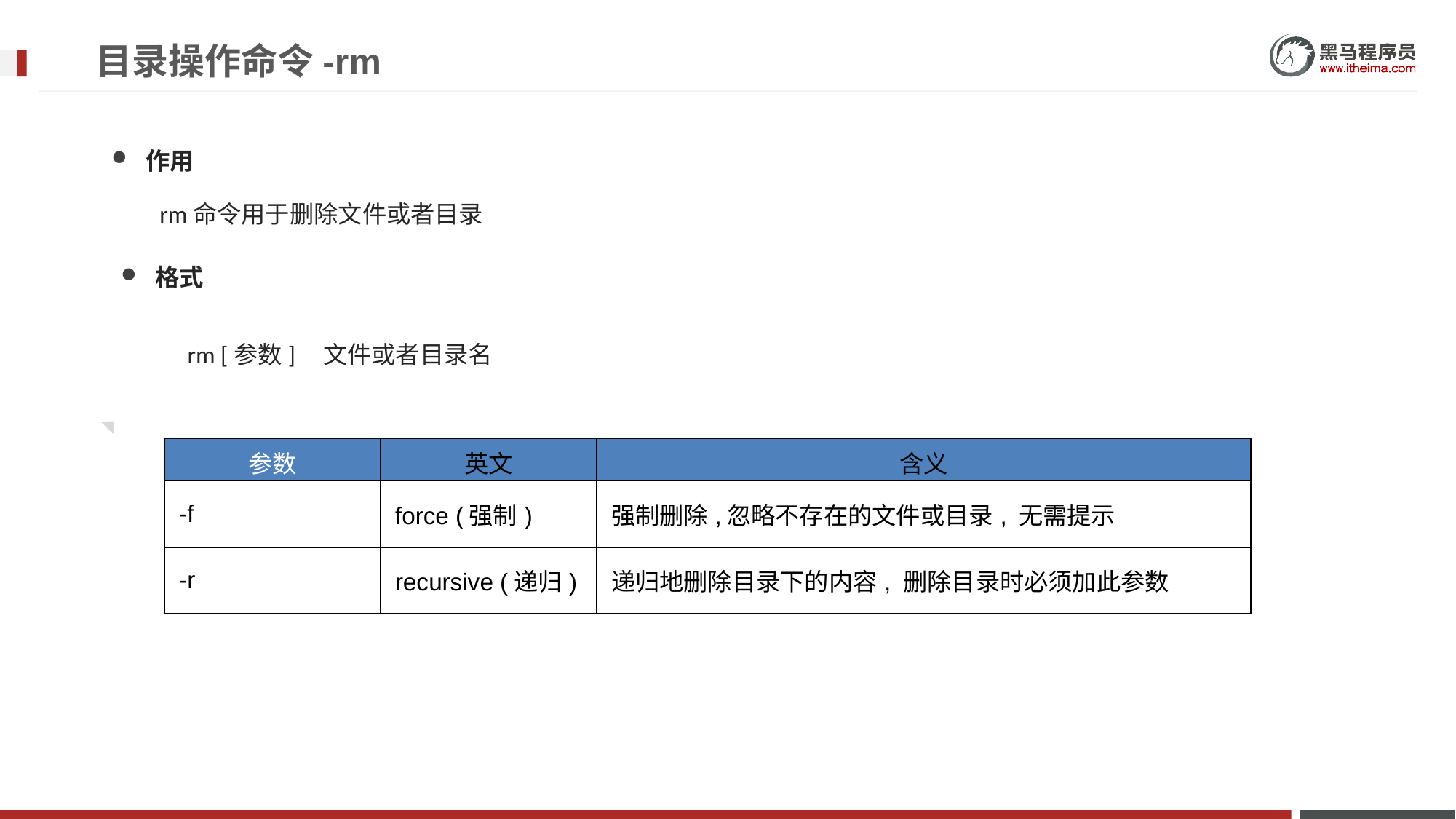

# 目录操作命令-rm
作用
rm命令用于删除文件或者目录
格式
rm [参数]    文件或者目录名

| 参数 | 英文 | 含义 |
| --- | --- | --- |
| -f | force (强制) | 强制删除,忽略不存在的文件或目录, 无需提示 |
| -r | recursive (递归) | 递归地删除目录下的内容, 删除目录时必须加此参数 |